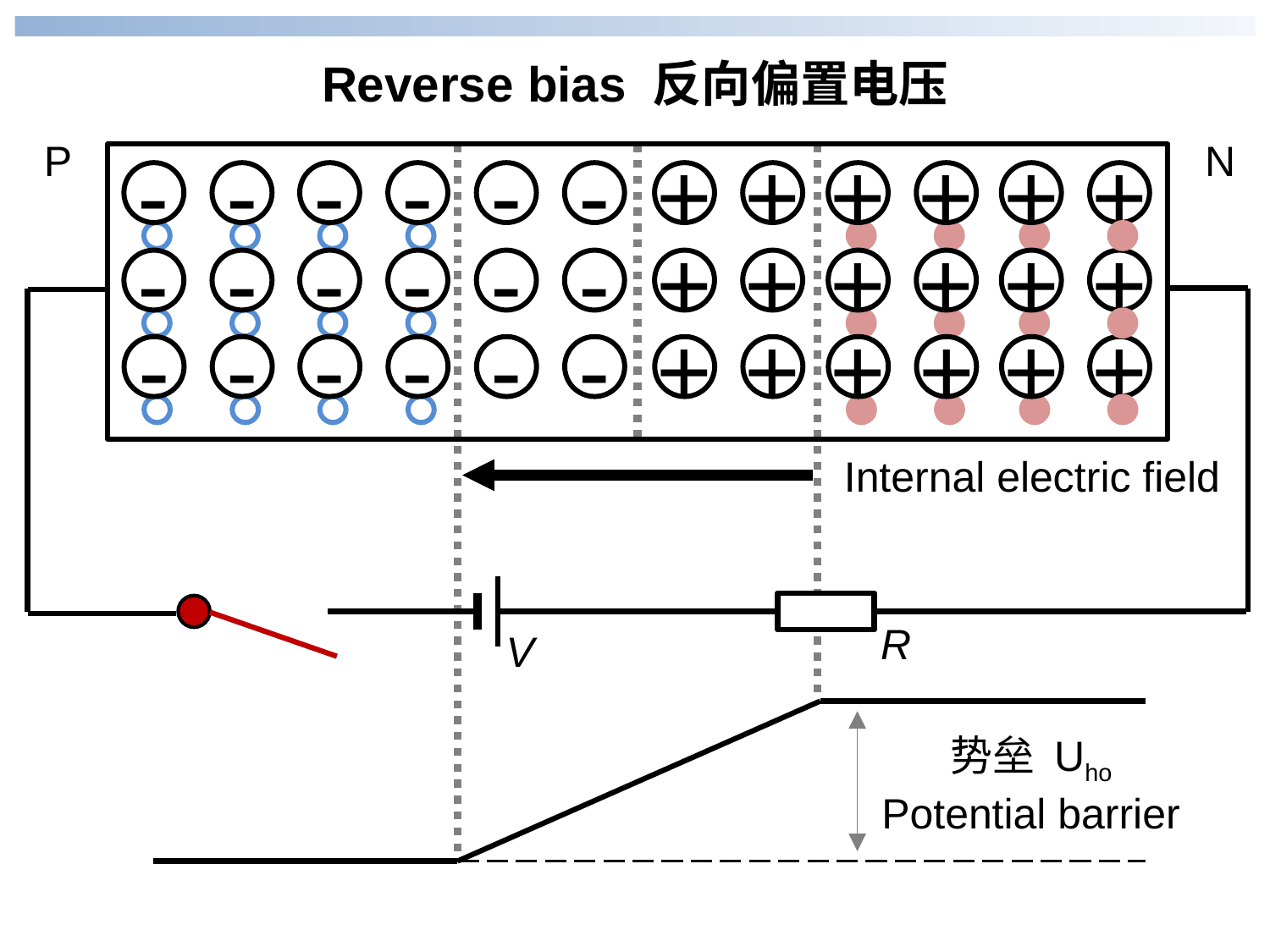

Reverse bias 反向偏置电压
P
N

-
-
-
-
-
-
-
-
-
-
-
-
-
-
-
-
-
-
+
+
+
+
+
+
+
+
+
+
+
+
+
+
+
+
+
+

R
V

Internal electric field

势垒 Uho
Potential barrier